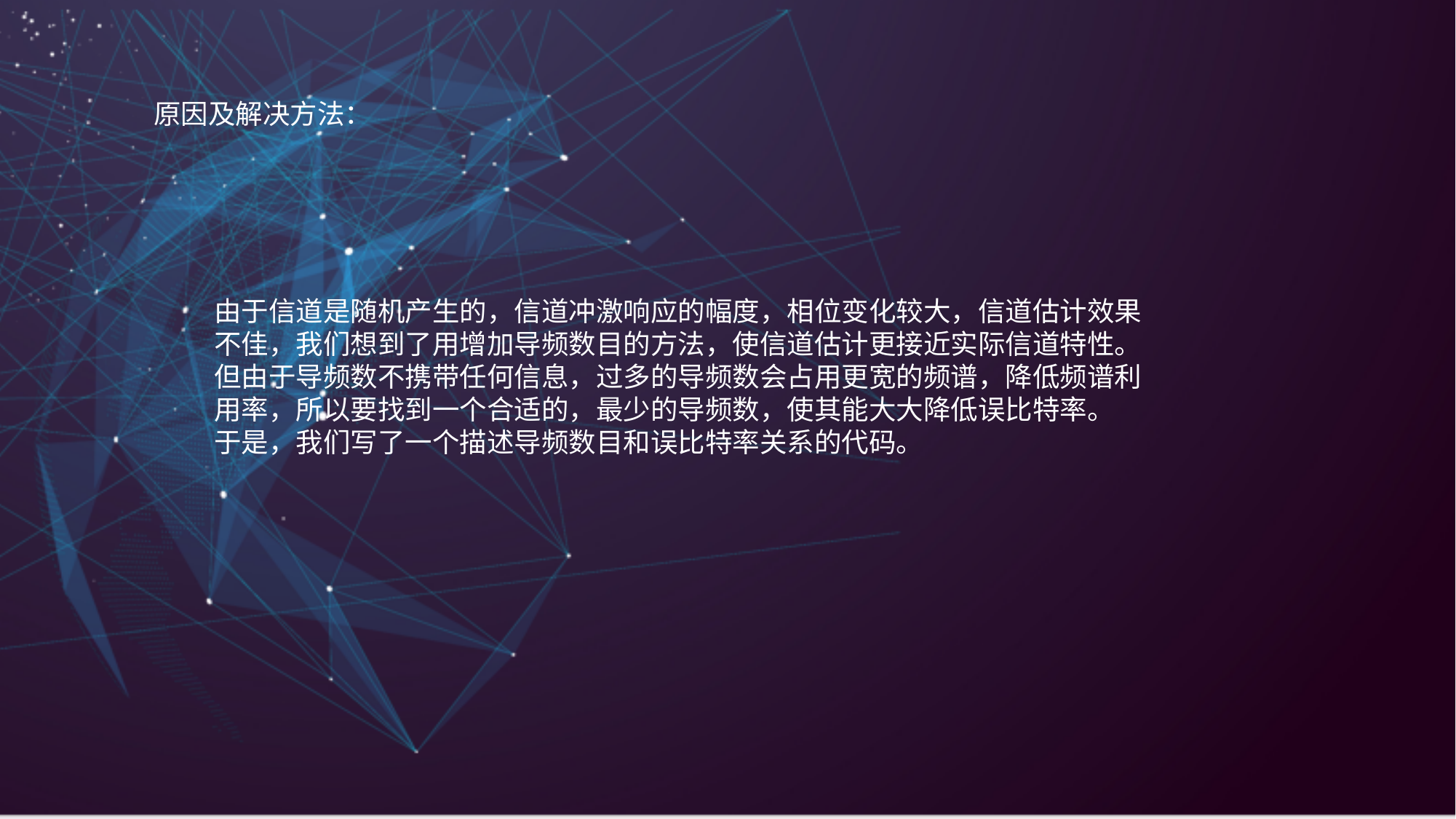

原因及解决方法：
由于信道是随机产生的，信道冲激响应的幅度，相位变化较大，信道估计效果不佳，我们想到了用增加导频数目的方法，使信道估计更接近实际信道特性。但由于导频数不携带任何信息，过多的导频数会占用更宽的频谱，降低频谱利用率，所以要找到一个合适的，最少的导频数，使其能大大降低误比特率。
于是，我们写了一个描述导频数目和误比特率关系的代码。